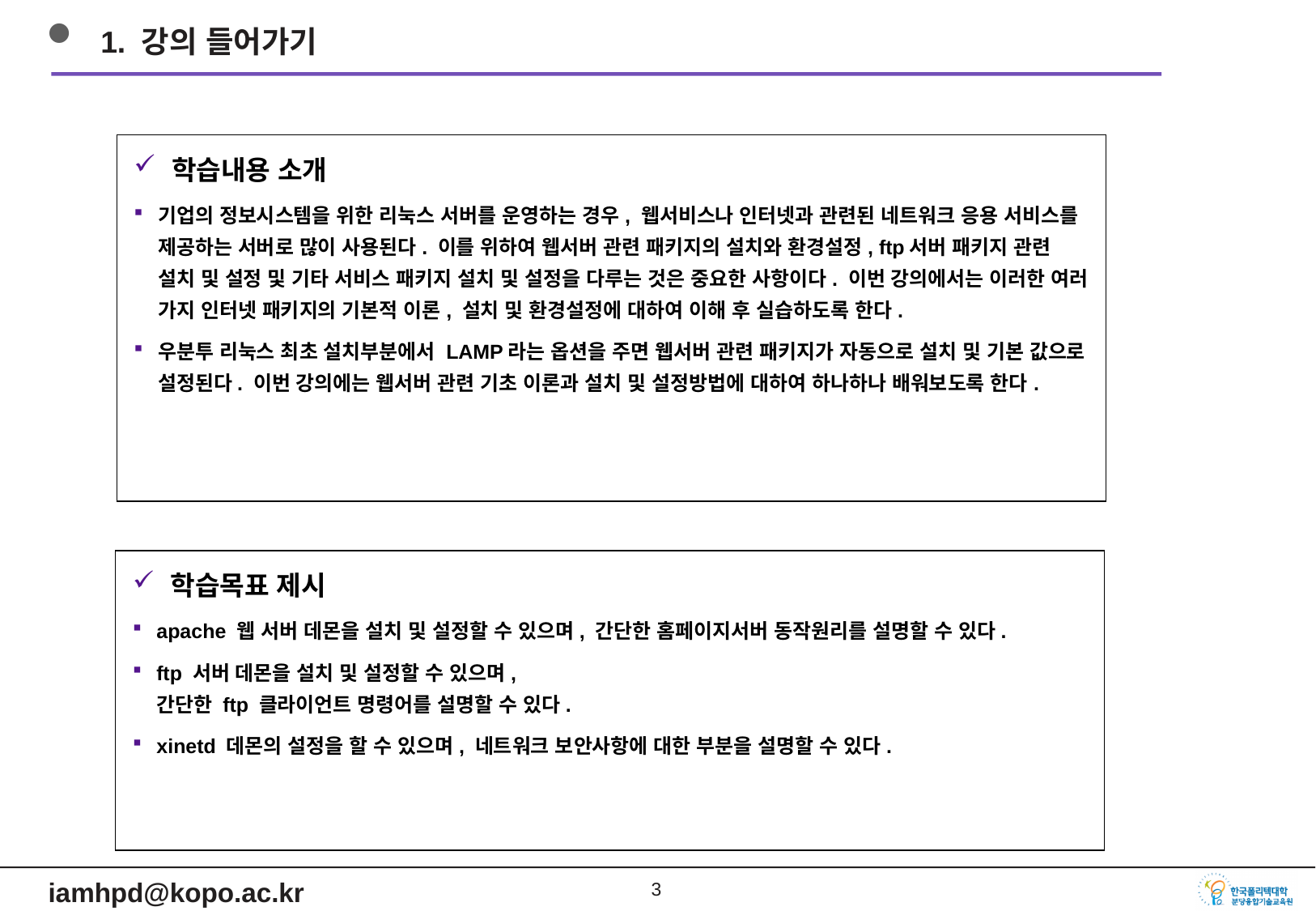

1. 강의 들어가기
학습내용 소개
기업의 정보시스템을 위한 리눅스 서버를 운영하는 경우, 웹서비스나 인터넷과 관련된 네트워크 응용 서비스를 제공하는 서버로 많이 사용된다. 이를 위하여 웹서버 관련 패키지의 설치와 환경설정, ftp서버 패키지 관련 설치 및 설정 및 기타 서비스 패키지 설치 및 설정을 다루는 것은 중요한 사항이다. 이번 강의에서는 이러한 여러 가지 인터넷 패키지의 기본적 이론, 설치 및 환경설정에 대하여 이해 후 실습하도록 한다.
우분투 리눅스 최초 설치부분에서 LAMP라는 옵션을 주면 웹서버 관련 패키지가 자동으로 설치 및 기본 값으로 설정된다. 이번 강의에는 웹서버 관련 기초 이론과 설치 및 설정방법에 대하여 하나하나 배워보도록 한다.

학습목표 제시
apache 웹 서버 데몬을 설치 및 설정할 수 있으며, 간단한 홈페이지서버 동작원리를 설명할 수 있다.
ftp 서버 데몬을 설치 및 설정할 수 있으며,
간단한 ftp 클라이언트 명령어를 설명할 수 있다.
xinetd 데몬의 설정을 할 수 있으며, 네트워크 보안사항에 대한 부분을 설명할 수 있다.
3